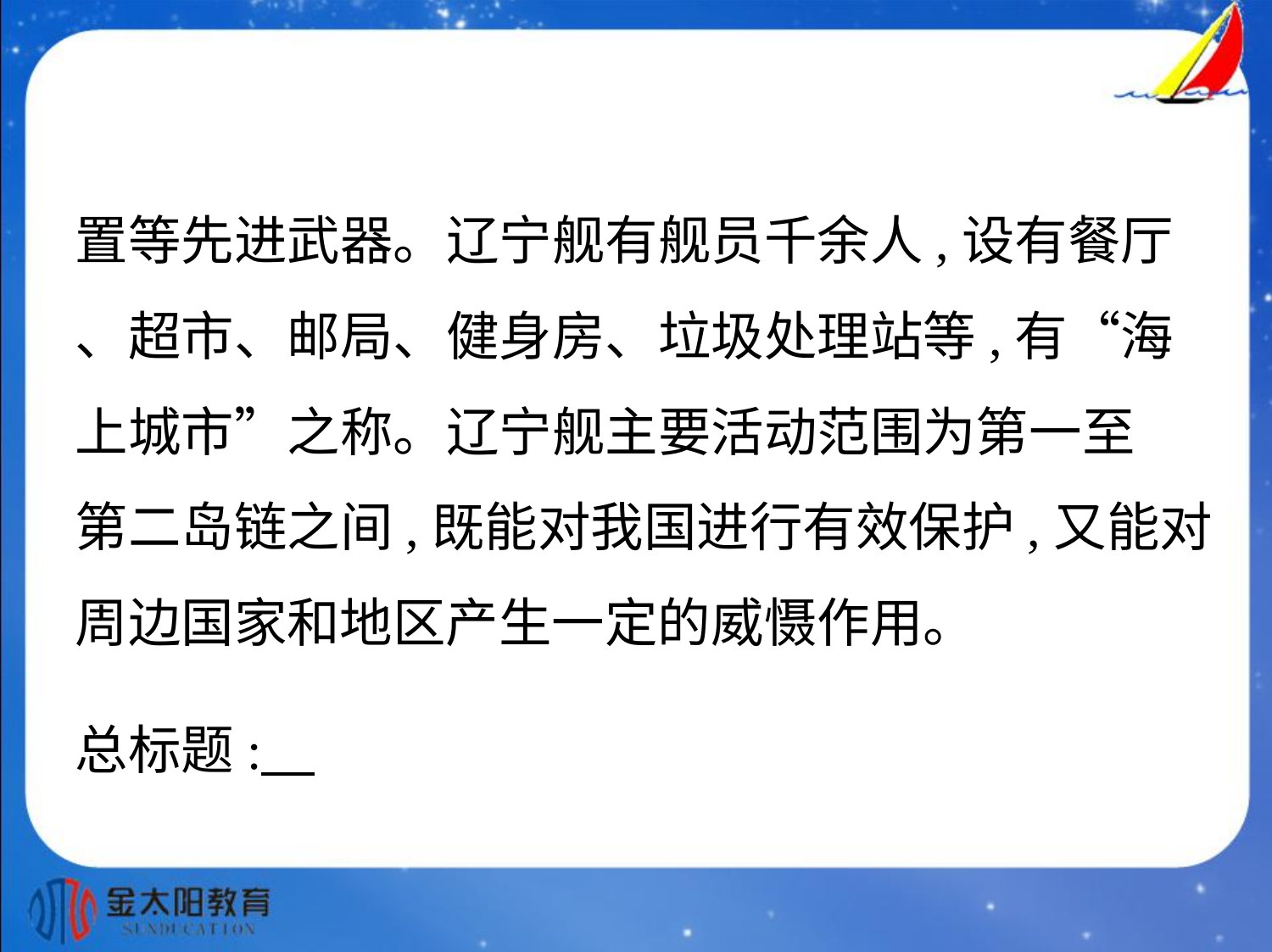

置等先进武器。辽宁舰有舰员千余人,设有餐厅
、超市、邮局、健身房、垃圾处理站等,有“海
上城市”之称。辽宁舰主要活动范围为第一至
第二岛链之间,既能对我国进行有效保护,又能对
周边国家和地区产生一定的威慑作用。
总标题: